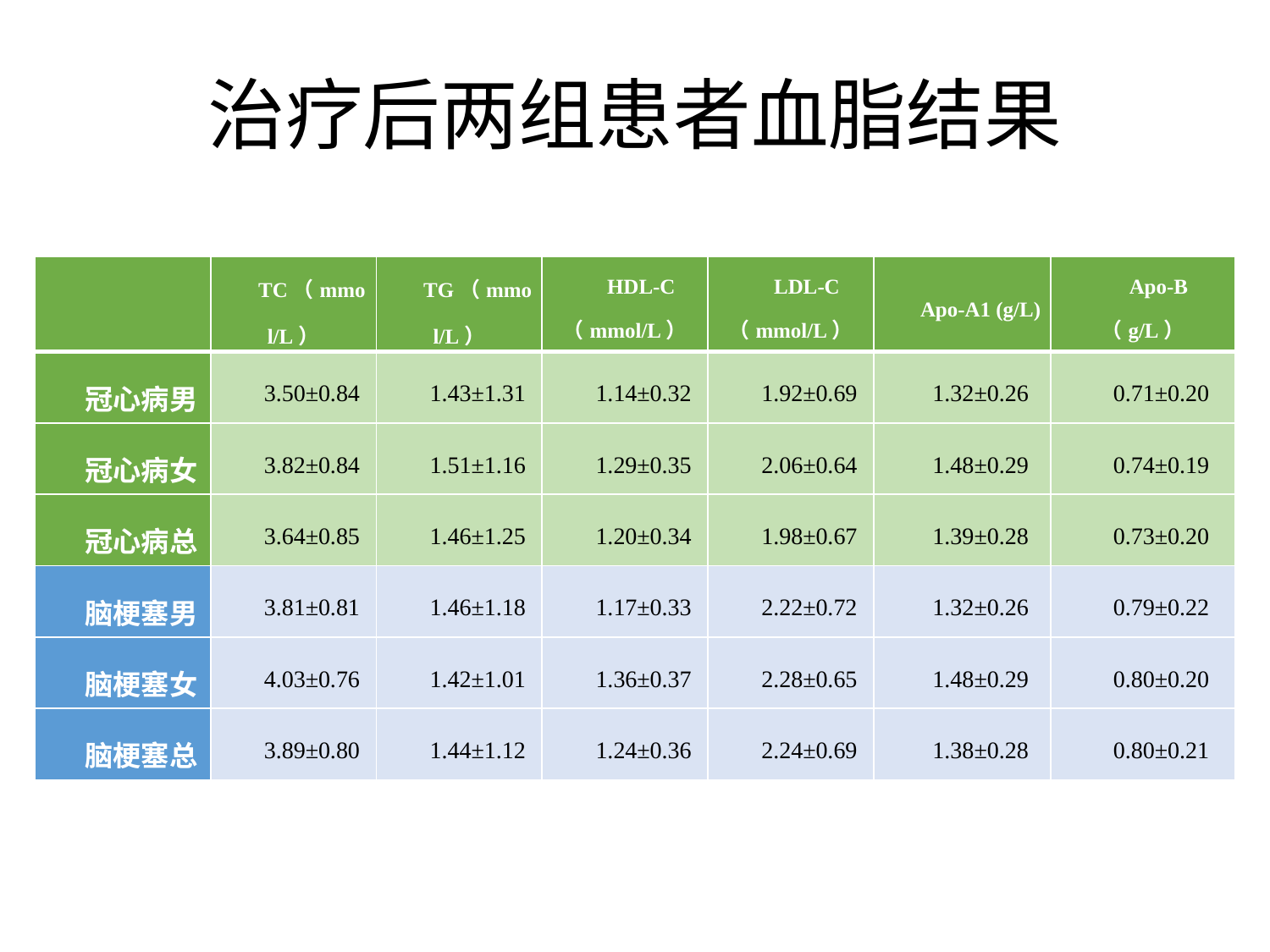

# 治疗后两组患者血脂结果
|  | TC（mmol/L） | TG（mmol/L） | HDL-C（mmol/L） | LDL-C（mmol/L） | Apo-A1 (g/L) | Apo-B （g/L） |
| --- | --- | --- | --- | --- | --- | --- |
| 冠心病男 | 3.50±0.84 | 1.43±1.31 | 1.14±0.32 | 1.92±0.69 | 1.32±0.26 | 0.71±0.20 |
| 冠心病女 | 3.82±0.84 | 1.51±1.16 | 1.29±0.35 | 2.06±0.64 | 1.48±0.29 | 0.74±0.19 |
| 冠心病总 | 3.64±0.85 | 1.46±1.25 | 1.20±0.34 | 1.98±0.67 | 1.39±0.28 | 0.73±0.20 |
| 脑梗塞男 | 3.81±0.81 | 1.46±1.18 | 1.17±0.33 | 2.22±0.72 | 1.32±0.26 | 0.79±0.22 |
| 脑梗塞女 | 4.03±0.76 | 1.42±1.01 | 1.36±0.37 | 2.28±0.65 | 1.48±0.29 | 0.80±0.20 |
| 脑梗塞总 | 3.89±0.80 | 1.44±1.12 | 1.24±0.36 | 2.24±0.69 | 1.38±0.28 | 0.80±0.21 |